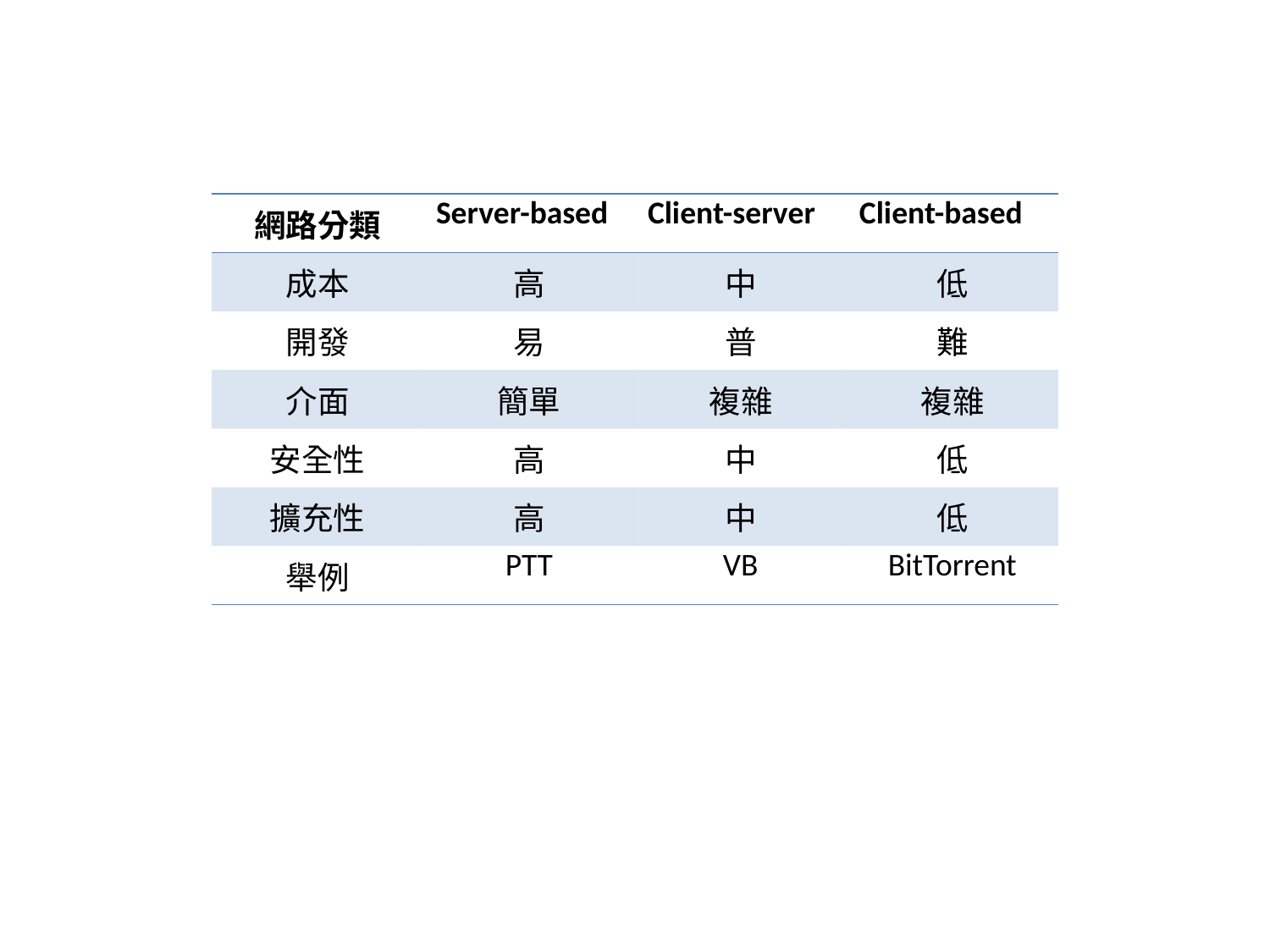

| 網路分類 | Server-based | Client-server | Client-based |
| --- | --- | --- | --- |
| 成本 | 高 | 中 | 低 |
| 開發 | 易 | 普 | 難 |
| 介面 | 簡單 | 複雜 | 複雜 |
| 安全性 | 高 | 中 | 低 |
| 擴充性 | 高 | 中 | 低 |
| 舉例 | PTT | VB | BitTorrent |